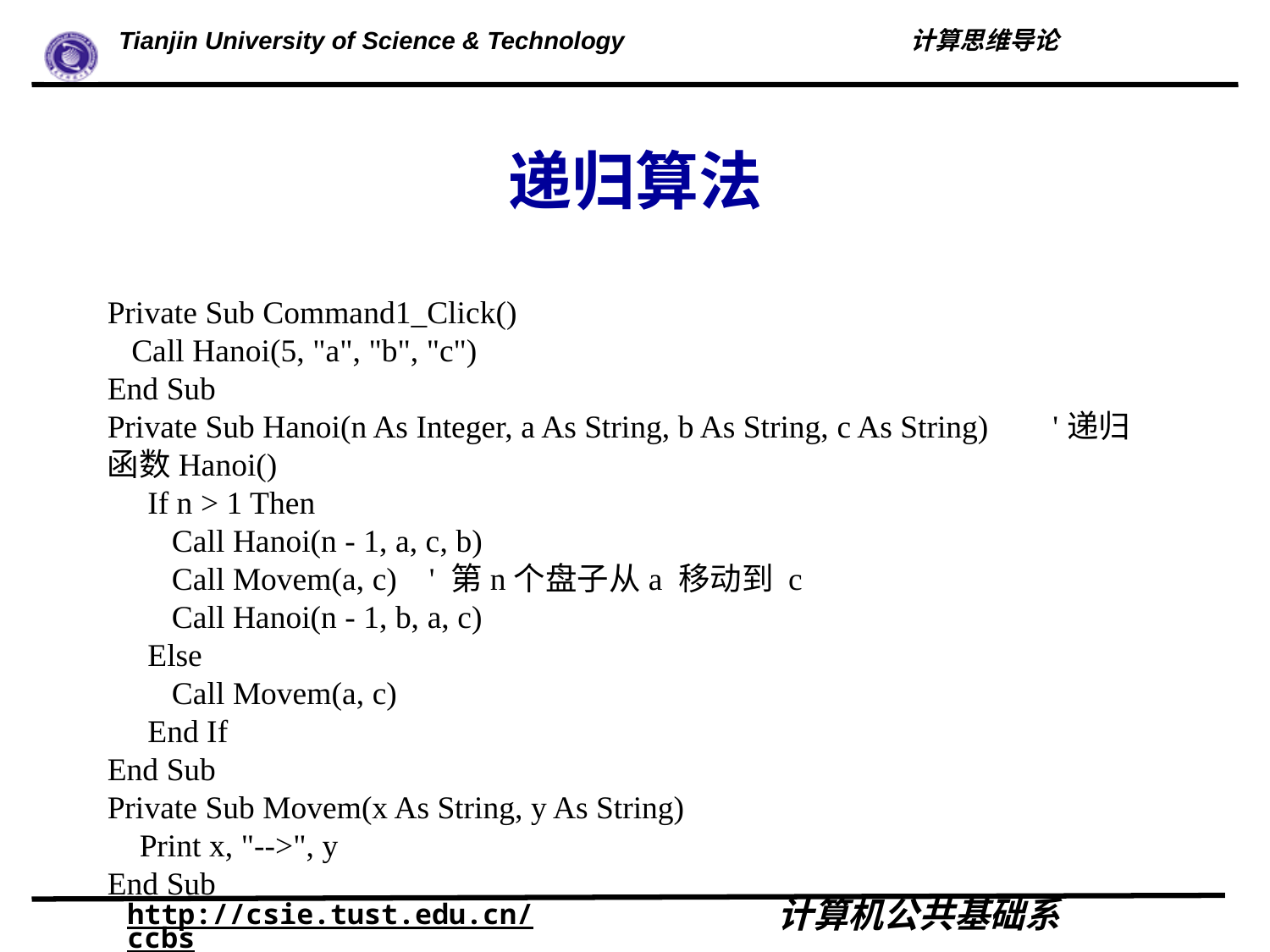

# 递归算法
Private Sub Command1_Click()
   Call Hanoi(5, "a", "b", "c")
End Sub
Private Sub Hanoi(n As Integer, a As String, b As String, c As String)        '递归函数Hanoi()
     If n > 1 Then
        Call Hanoi(n - 1, a, c, b)
        Call Movem(a, c)    ' 第n个盘子从a 移动到 c
        Call Hanoi(n - 1, b, a, c)
     Else
        Call Movem(a, c)
     End If
End Sub
Private Sub Movem(x As String, y As String)
    Print x, "-->", y
End Sub